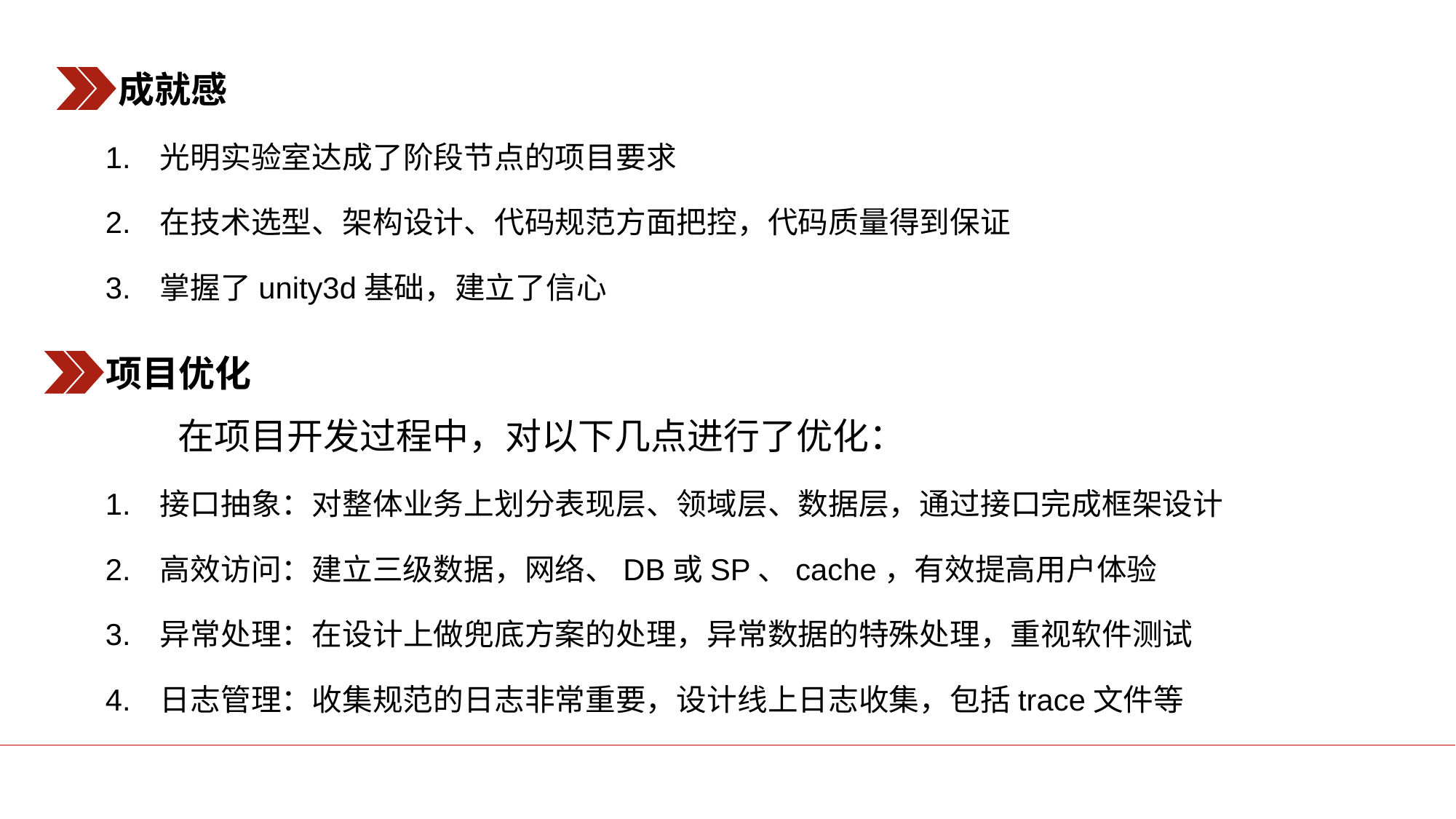

成就感

光明实验室达成了阶段节点的项目要求
在技术选型、架构设计、代码规范方面把控，代码质量得到保证
掌握了unity3d基础，建立了信心
项目优化

在项目开发过程中，对以下几点进行了优化：
接口抽象：对整体业务上划分表现层、领域层、数据层，通过接口完成框架设计
高效访问：建立三级数据，网络、DB或SP、cache，有效提高用户体验
异常处理：在设计上做兜底方案的处理，异常数据的特殊处理，重视软件测试
日志管理：收集规范的日志非常重要，设计线上日志收集，包括trace文件等